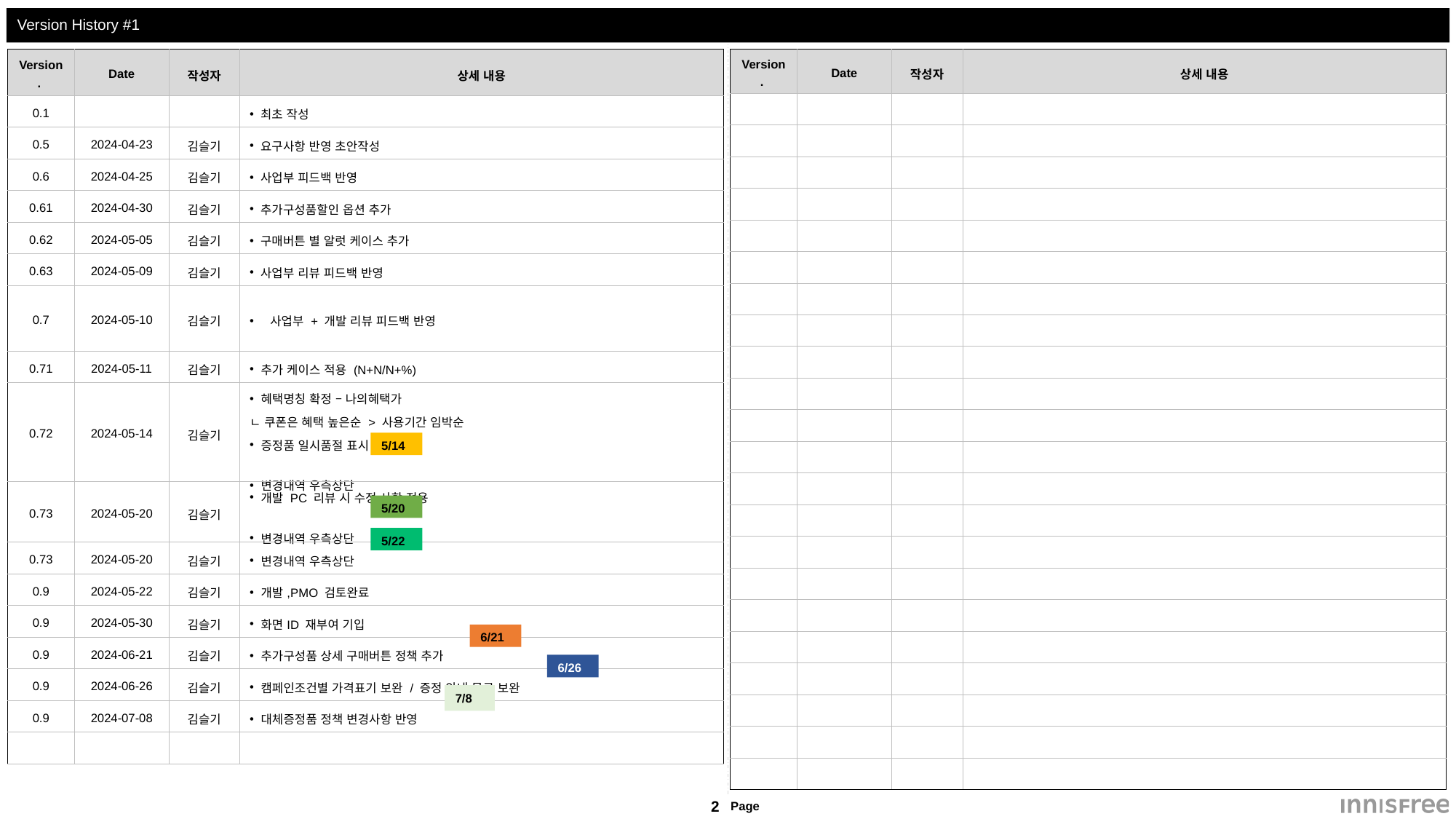

# Version History #1
| Version. | Date | 작성자 | 상세 내용 |
| --- | --- | --- | --- |
| 0.1 |  |  | 최초 작성 |
| 0.5 | 2024-04-23 | 김슬기 | 요구사항 반영 초안작성 |
| 0.6 | 2024-04-25 | 김슬기 | 사업부 피드백 반영 |
| 0.61 | 2024-04-30 | 김슬기 | 추가구성품할인 옵션 추가 |
| 0.62 | 2024-05-05 | 김슬기 | 구매버튼 별 알럿 케이스 추가 |
| 0.63 | 2024-05-09 | 김슬기 | 사업부 리뷰 피드백 반영 |
| 0.7 | 2024-05-10 | 김슬기 | 사업부 + 개발 리뷰 피드백 반영 |
| 0.71 | 2024-05-11 | 김슬기 | 추가 케이스 적용 (N+N/N+%) |
| 0.72 | 2024-05-14 | 김슬기 | 혜택명칭 확정 – 나의혜택가 ㄴ 쿠폰은 혜택 높은순 > 사용기간 임박순 증정품 일시품절 표시 안함 변경내역 우측상단 |
| 0.73 | 2024-05-20 | 김슬기 | 개발 PC 리뷰 시 수정 사항 적용 변경내역 우측상단 |
| 0.73 | 2024-05-20 | 김슬기 | 변경내역 우측상단 |
| 0.9 | 2024-05-22 | 김슬기 | 개발,PMO 검토완료 |
| 0.9 | 2024-05-30 | 김슬기 | 화면ID 재부여 기입 |
| 0.9 | 2024-06-21 | 김슬기 | 추가구성품 상세 구매버튼 정책 추가 |
| 0.9 | 2024-06-26 | 김슬기 | 캠페인조건별 가격표기 보완 / 증정 안내 문구 보완 |
| 0.9 | 2024-07-08 | 김슬기 | 대체증정품 정책 변경사항 반영 |
|  |  |  |  |
| Version. | Date | 작성자 | 상세 내용 |
| --- | --- | --- | --- |
|  |  |  |  |
|  |  |  |  |
|  |  |  |  |
|  |  |  |  |
|  |  |  |  |
|  |  |  |  |
|  |  |  |  |
|  |  |  |  |
|  |  |  |  |
|  |  |  |  |
|  |  |  |  |
|  |  |  |  |
|  |  |  |  |
|  |  |  |  |
|  |  |  |  |
|  |  |  |  |
|  |  |  |  |
|  |  |  |  |
|  |  |  |  |
|  |  |  |  |
|  |  |  |  |
|  |  |  |  |
5/14
5/20
5/22
6/21
6/26
7/8